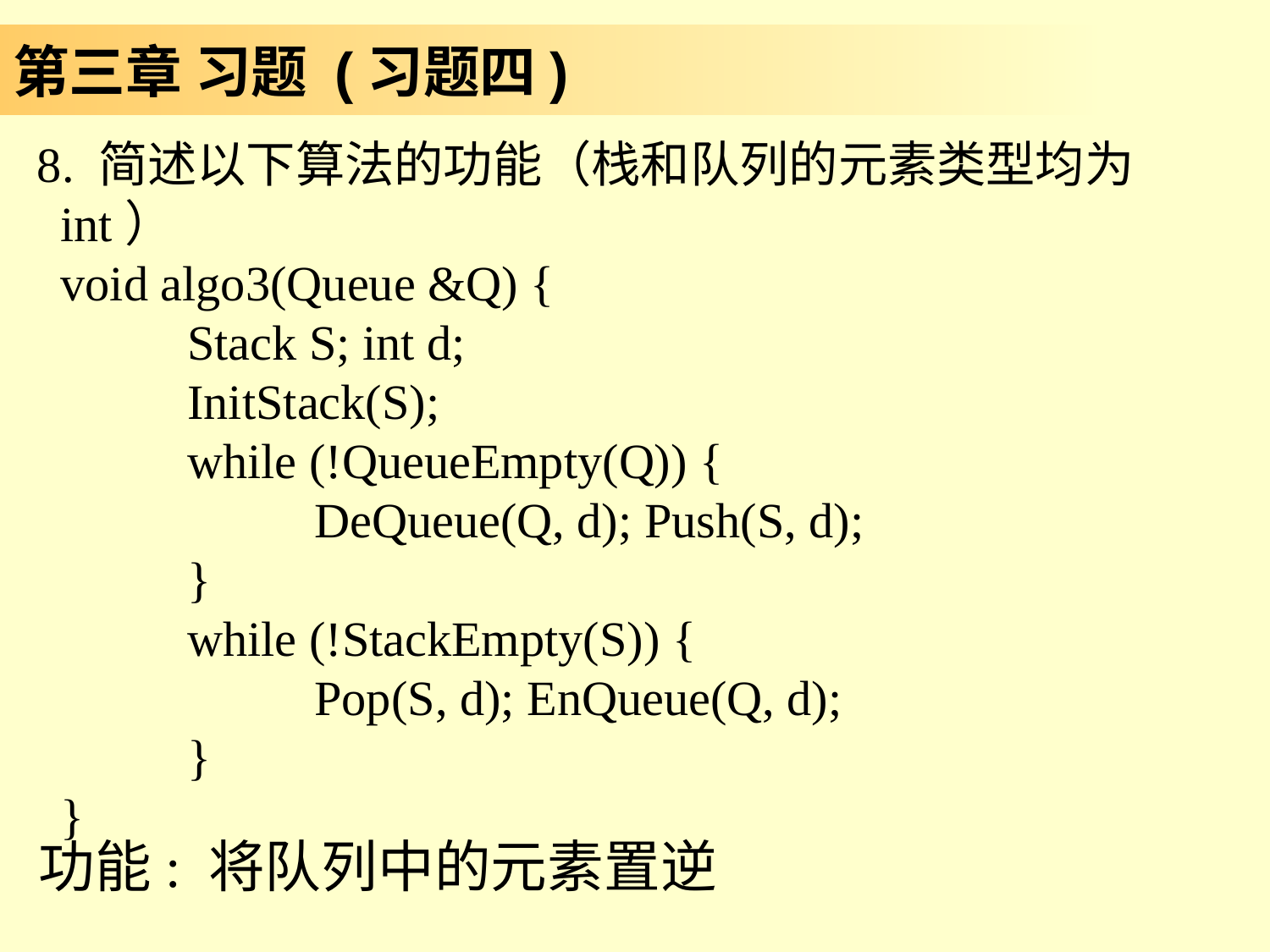

# 第三章 习题 (习题四)
  8. 简述以下算法的功能（栈和队列的元素类型均为int）
	void algo3(Queue &Q) {
		Stack S; int d;
		InitStack(S);
		while (!QueueEmpty(Q)) {
			DeQueue(Q, d); Push(S, d);
		}
		while (!StackEmpty(S)) {
			Pop(S, d); EnQueue(Q, d);
		}
	}
 功能: 将队列中的元素置逆